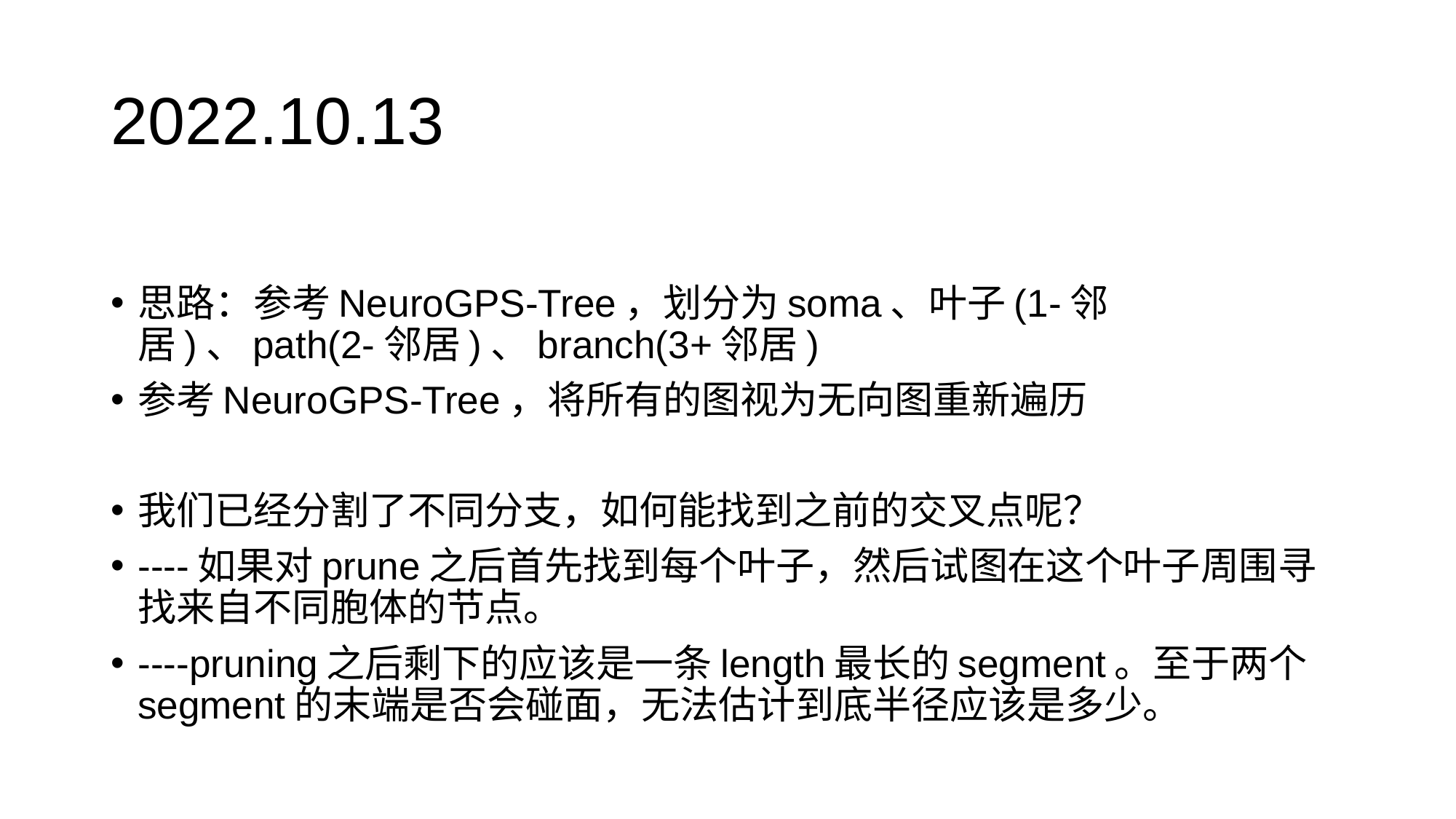

# 2022.10.13

思路：参考NeuroGPS-Tree，划分为soma、叶子(1-邻居)、path(2-邻居)、branch(3+邻居)
参考NeuroGPS-Tree，将所有的图视为无向图重新遍历

我们已经分割了不同分支，如何能找到之前的交叉点呢？
----如果对prune之后首先找到每个叶子，然后试图在这个叶子周围寻找来自不同胞体的节点。
----pruning之后剩下的应该是一条length最长的segment。至于两个segment的末端是否会碰面，无法估计到底半径应该是多少。